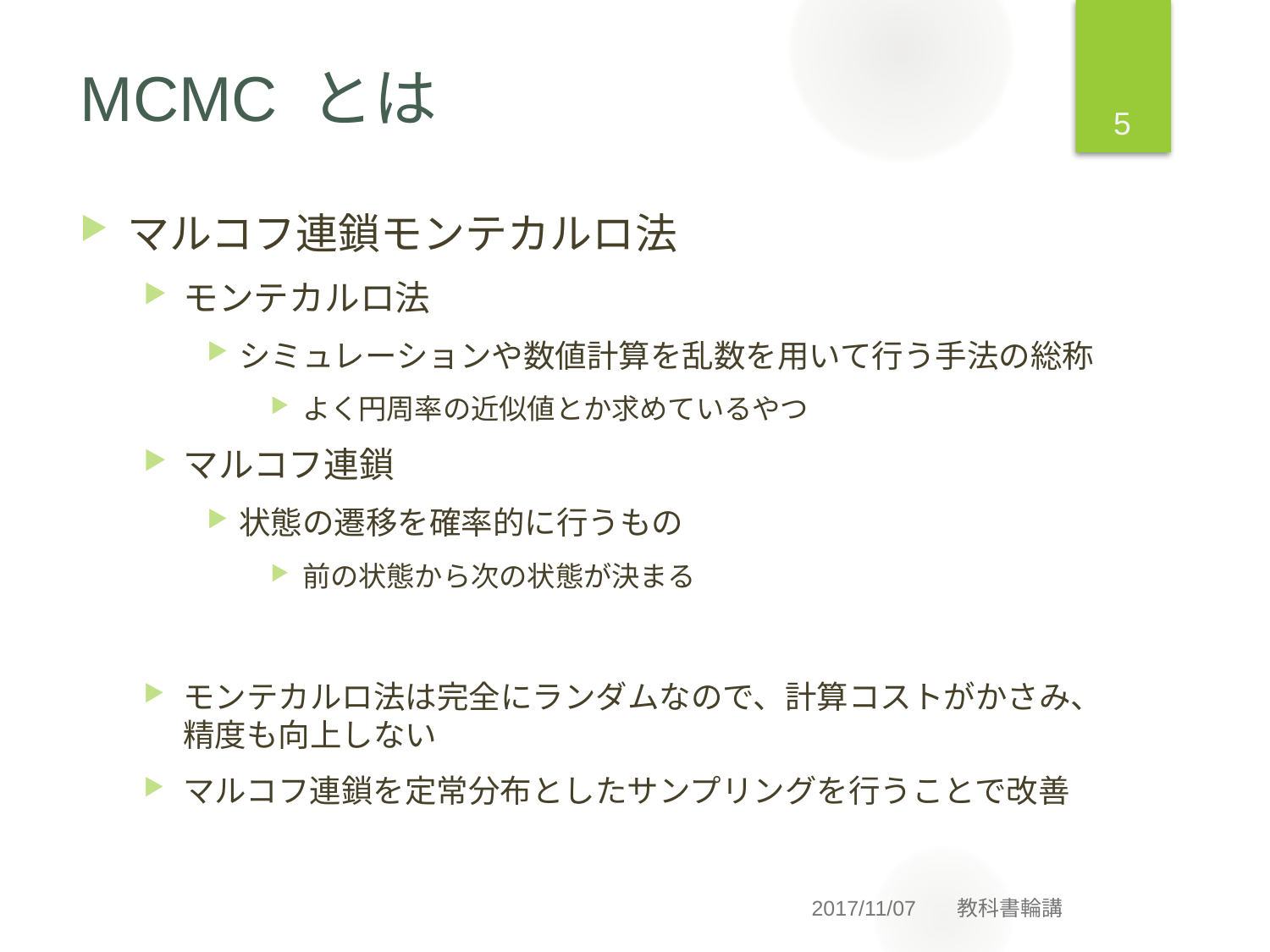

5
# MCMC とは
マルコフ連鎖モンテカルロ法
モンテカルロ法
シミュレーションや数値計算を乱数を用いて行う手法の総称
よく円周率の近似値とか求めているやつ
マルコフ連鎖
状態の遷移を確率的に行うもの
前の状態から次の状態が決まる

モンテカルロ法は完全にランダムなので、計算コストがかさみ、
精度も向上しない
マルコフ連鎖を定常分布としたサンプリングを行うことで改善
2017/11/07      教科書輪講